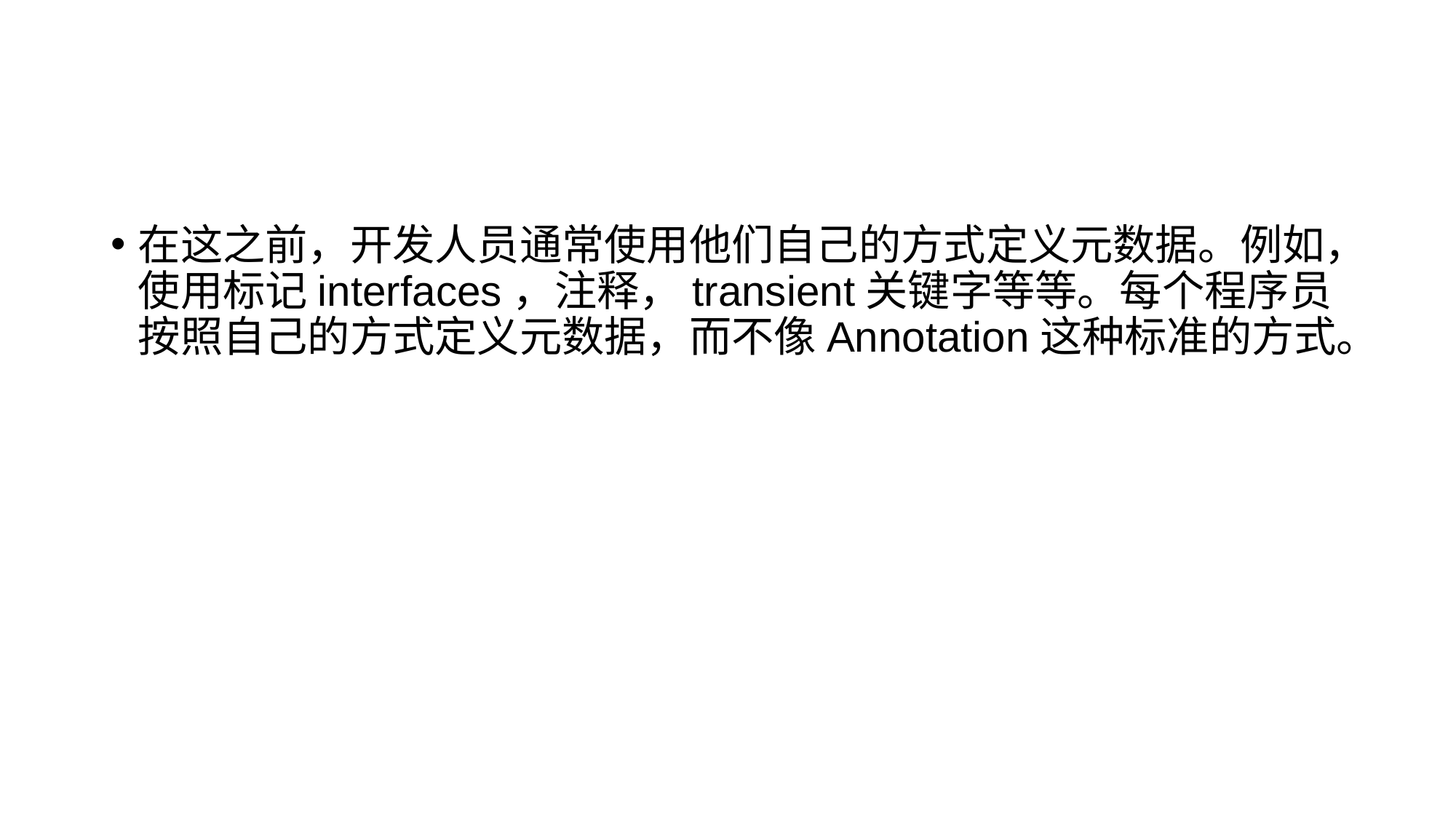

#
在这之前，开发人员通常使用他们自己的方式定义元数据。例如，使用标记interfaces，注释，transient关键字等等。每个程序员按照自己的方式定义元数据，而不像Annotation这种标准的方式。